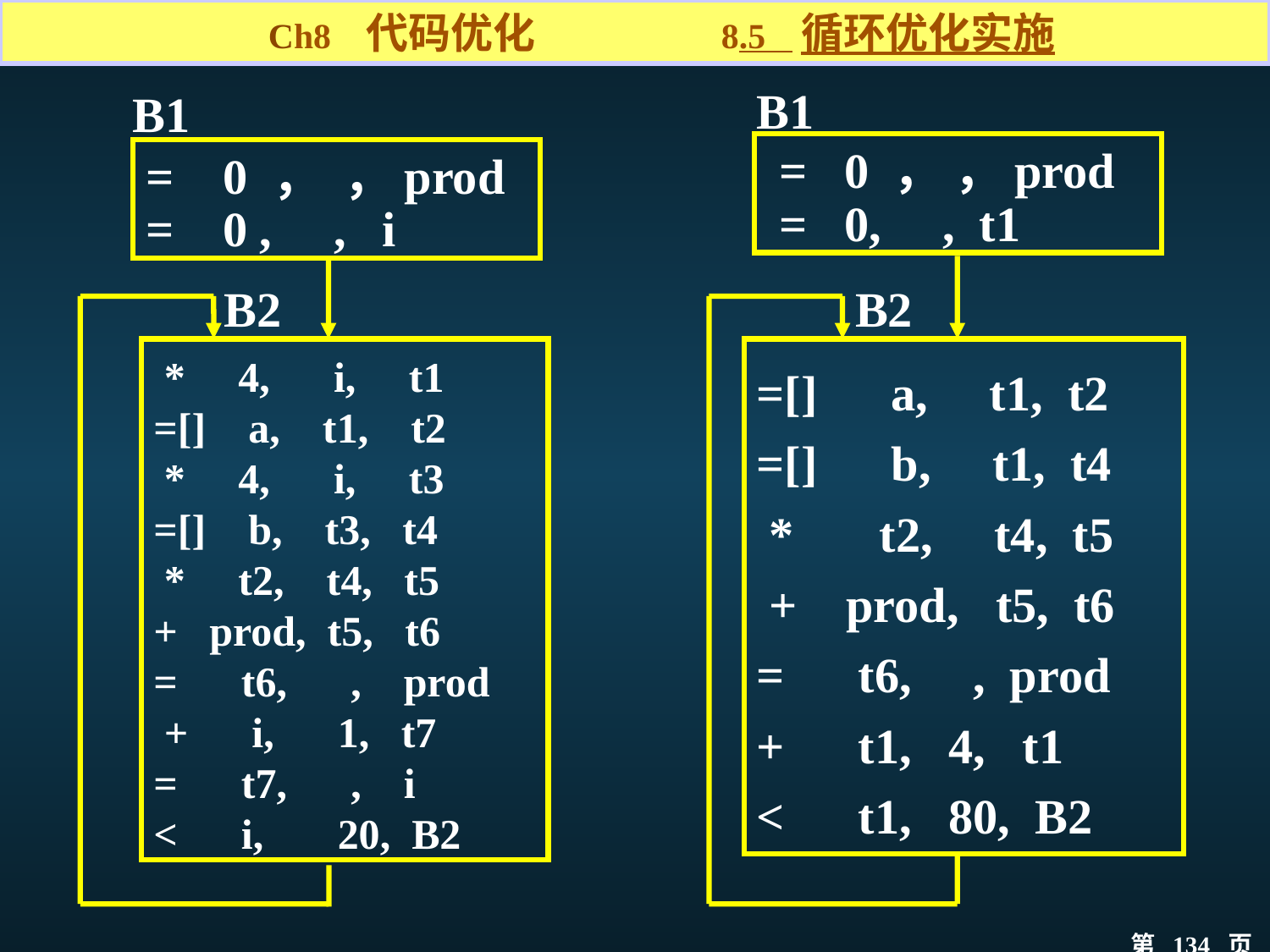

Ch8   代码优化                      8.5   循环优化实施
B1
B1
 =   0 ， ，prod
 =   0,     ,  t1
=    0 ，  ，prod
=    0 ,     ,   i

 *     4,      i,     t1
=[]    a,    t1,    t2
 *     4,      i,     t3
=[]    b,    t3,   t4
 *     t2,    t4,   t5
+   prod,  t5,   t6
=      t6,      ,    prod
 +      i,      1,   t7
=      t7,      ,    i
<      i,       20,  B2

B2
B2

=[]      a,     t1,  t2
=[]      b,     t1,  t4
 *       t2,     t4,  t5
 +    prod,   t5,  t6
=      t6,     ,  prod
+      t1,   4,   t1
<      t1,   80,  B2